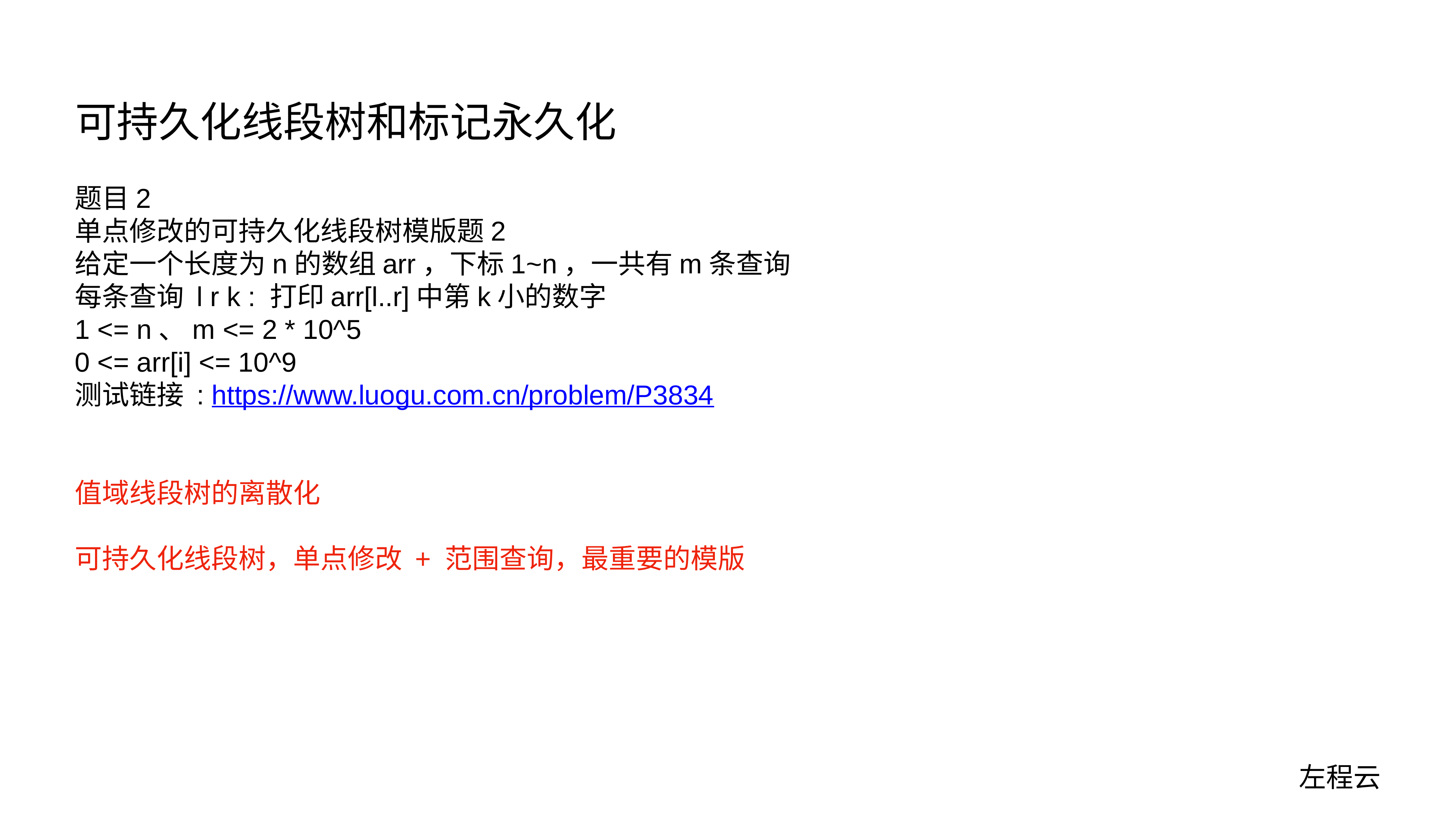

# 可持久化线段树和标记永久化
题目2
单点修改的可持久化线段树模版题2
给定一个长度为n的数组arr，下标1~n，一共有m条查询
每条查询 l r k : 打印arr[l..r]中第k小的数字
1 <= n、m <= 2 * 10^5
0 <= arr[i] <= 10^9
测试链接 : https://www.luogu.com.cn/problem/P3834

值域线段树的离散化

可持久化线段树，单点修改 + 范围查询，最重要的模版
左程云